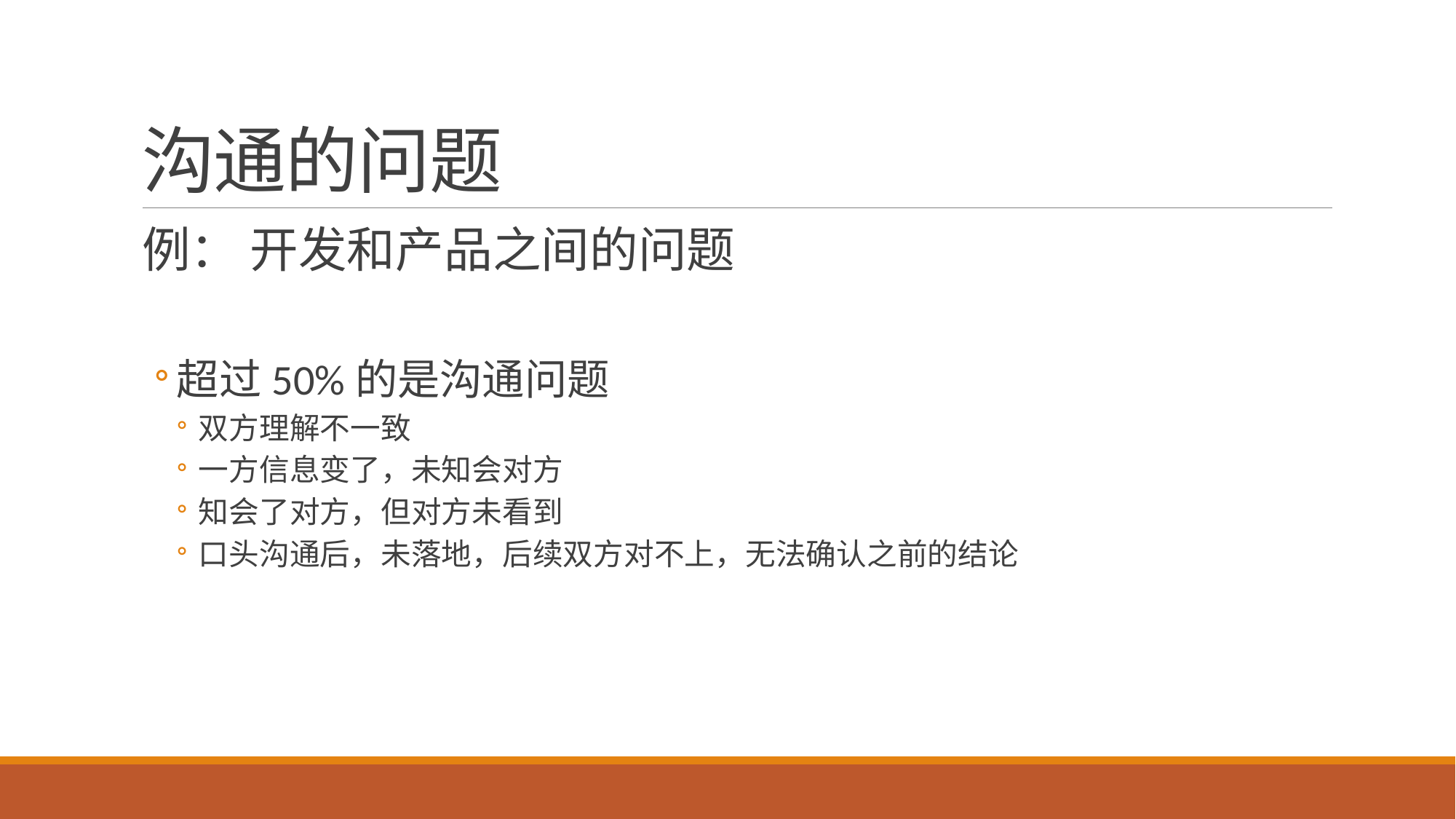

# 沟通的问题
例： 开发和产品之间的问题

超过50%的是沟通问题
双方理解不一致
一方信息变了，未知会对方
知会了对方，但对方未看到
口头沟通后，未落地，后续双方对不上，无法确认之前的结论